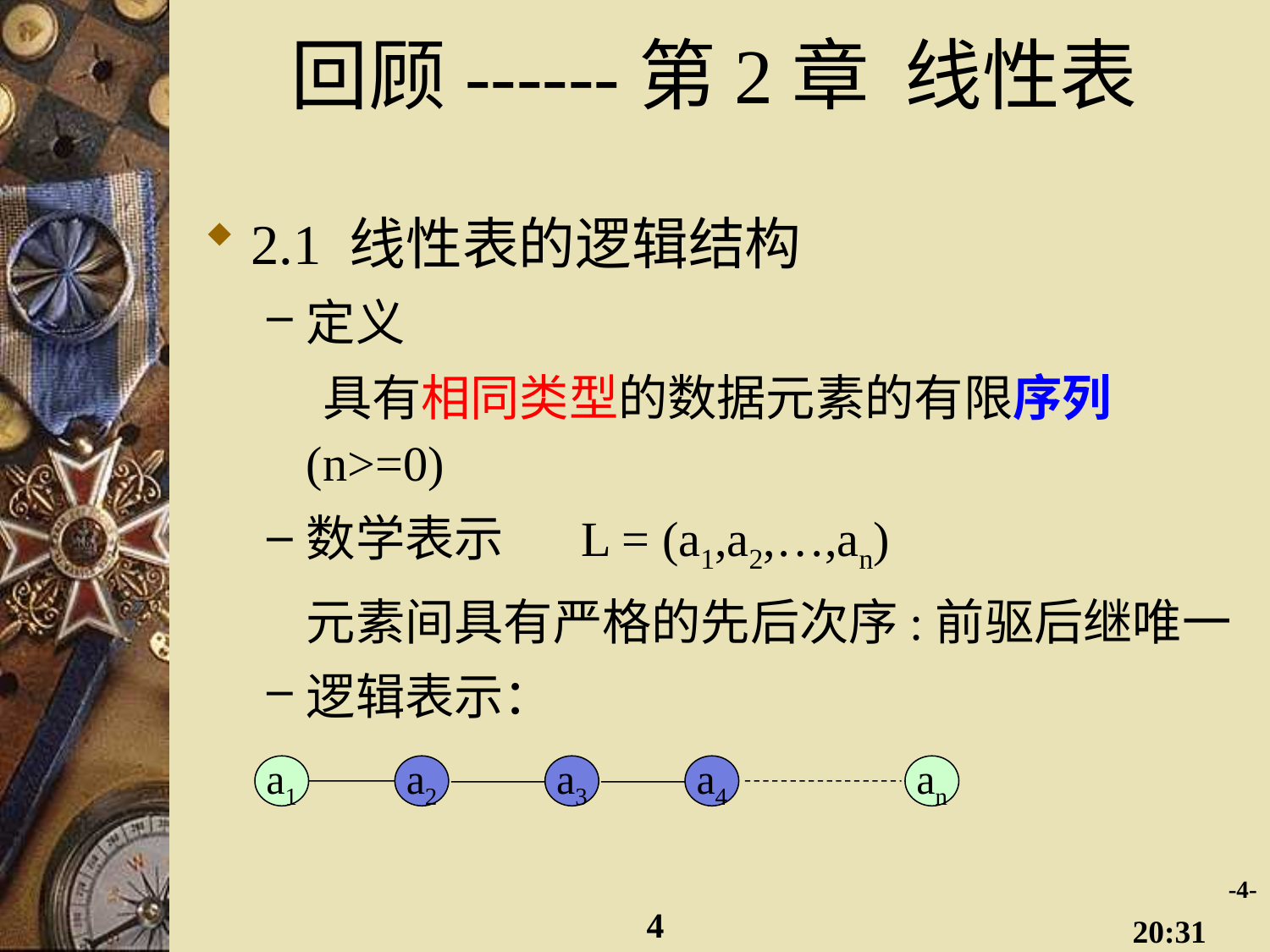

# 回顾------第2章  线性表
2.1 线性表的逻辑结构
定义
    具有相同类型的数据元素的有限序列(n>=0)
数学表示      L = (a1,a2,…,an)
	元素间具有严格的先后次序:前驱后继唯一
逻辑表示：
a1
a2
a3
a4
an

-4-